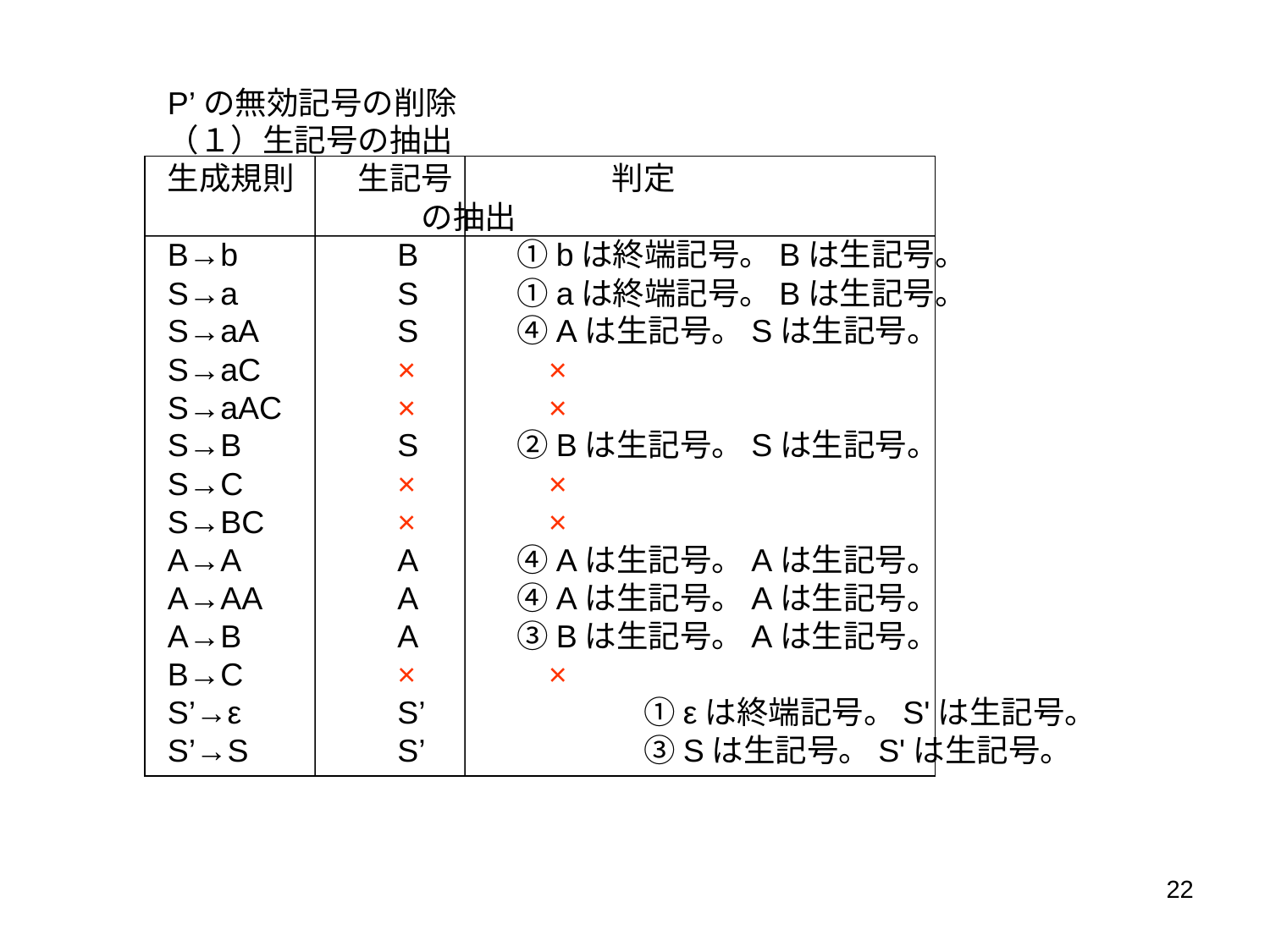

P’の無効記号の削除
（１）生記号の抽出
生成規則　　生記号　　　　　判定
　　　　　　　　の抽出
B→b　	　　　B	　　　①bは終端記号。Bは生記号。
S→a	　　　S	　　　①aは終端記号。Bは生記号。
S→aA	　　　S	　　　④Aは生記号。Sは生記号。
S→aC	　　　×		×
S→aAC	　　　×		×
S→B	　　　S	　　　②Bは生記号。Sは生記号。
S→C	　　　×		×
S→BC	　　　×		×
A→A	　　　A	　　　④Aは生記号。Aは生記号。
A→AA	　　　A	　　　④Aは生記号。Aは生記号。
A→B 	　　　A	　　　③Bは生記号。Aは生記号。
B→C 	　　　×		×
S’→ε	　　　S’	　　　①εは終端記号。S'は生記号。
S’→S	　　　S’	　　　③Sは生記号。S'は生記号。

22